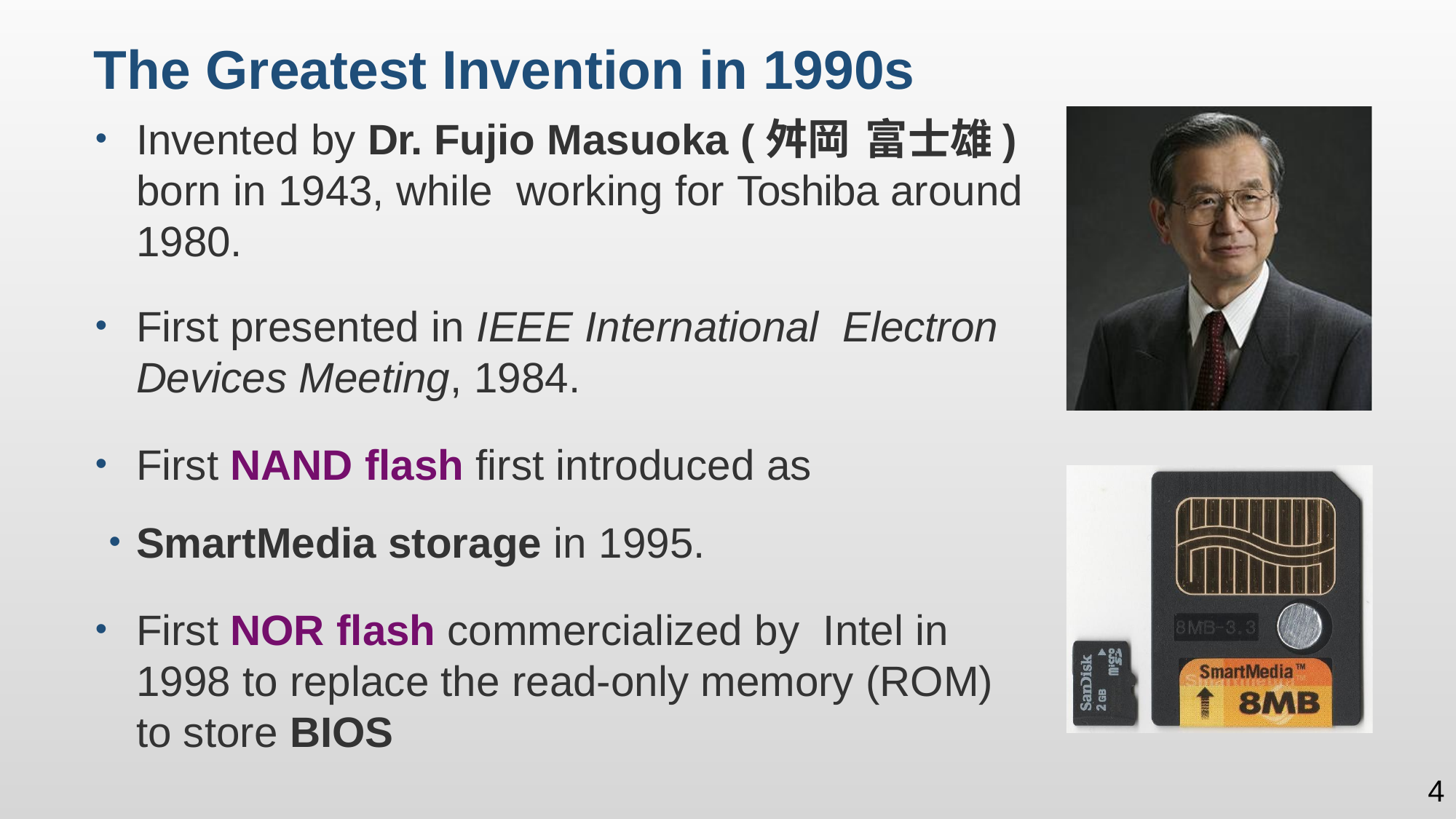

The Greatest Invention in 1990s
Invented by Dr. Fujio Masuoka (舛岡 富士雄) born in 1943, while  working for Toshiba around 1980.
First presented in IEEE International  Electron Devices Meeting, 1984.
First NAND flash first introduced as
SmartMedia storage in 1995.
First NOR flash commercialized by  Intel in 1998 to replace the read-only memory (ROM) to store BIOS

4